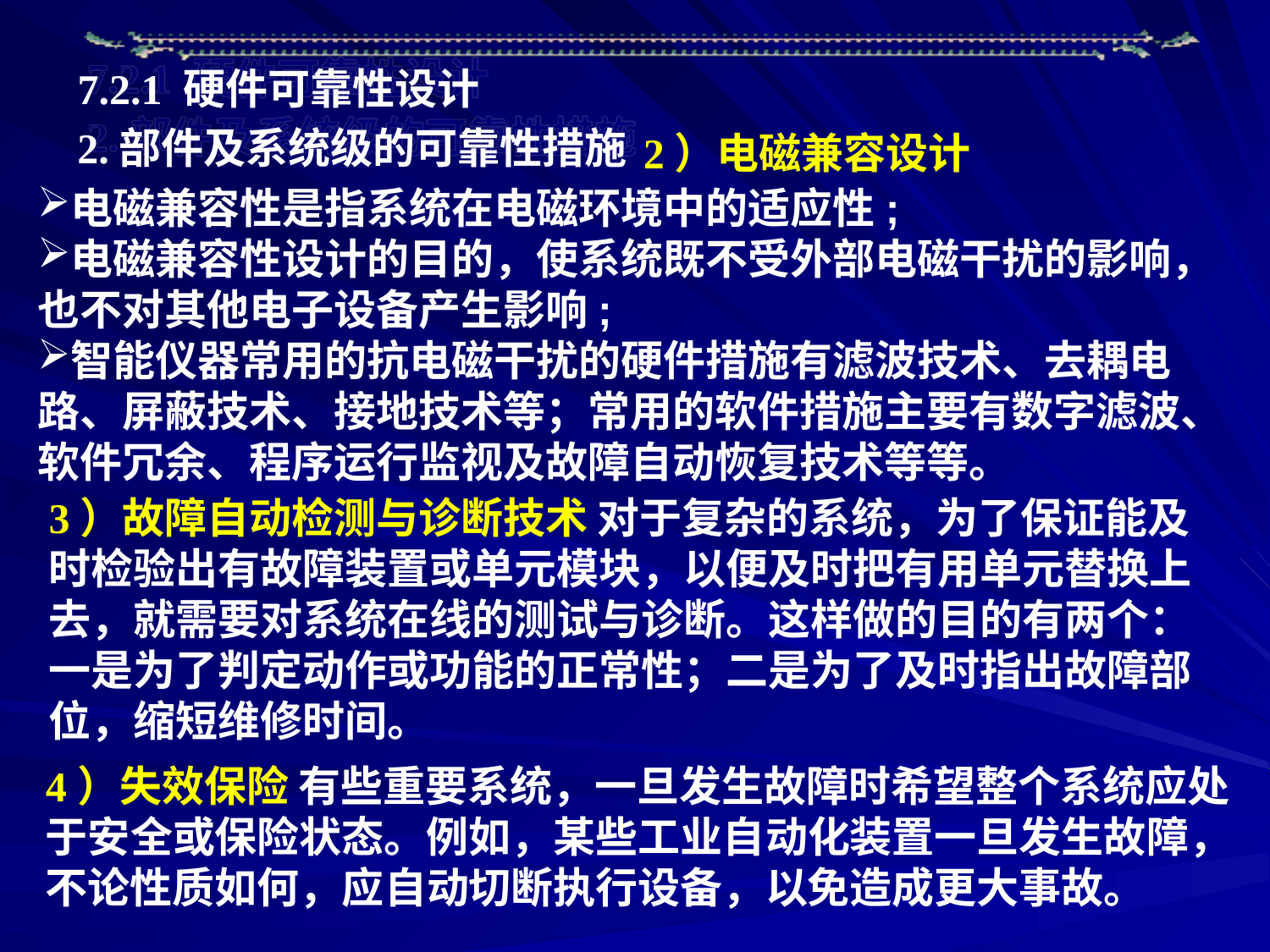

7.2.1 硬件可靠性设计
2.部件及系统级的可靠性措施
2）电磁兼容设计
电磁兼容性是指系统在电磁环境中的适应性;
电磁兼容性设计的目的，使系统既不受外部电磁干扰的影响，也不对其他电子设备产生影响;
智能仪器常用的抗电磁干扰的硬件措施有滤波技术、去耦电路、屏蔽技术、接地技术等；常用的软件措施主要有数字滤波、软件冗余、程序运行监视及故障自动恢复技术等等。
3）故障自动检测与诊断技术 对于复杂的系统，为了保证能及时检验出有故障装置或单元模块，以便及时把有用单元替换上去，就需要对系统在线的测试与诊断。这样做的目的有两个：一是为了判定动作或功能的正常性；二是为了及时指出故障部位，缩短维修时间。
4）失效保险 有些重要系统，一旦发生故障时希望整个系统应处于安全或保险状态。例如，某些工业自动化装置一旦发生故障，不论性质如何，应自动切断执行设备，以免造成更大事故。